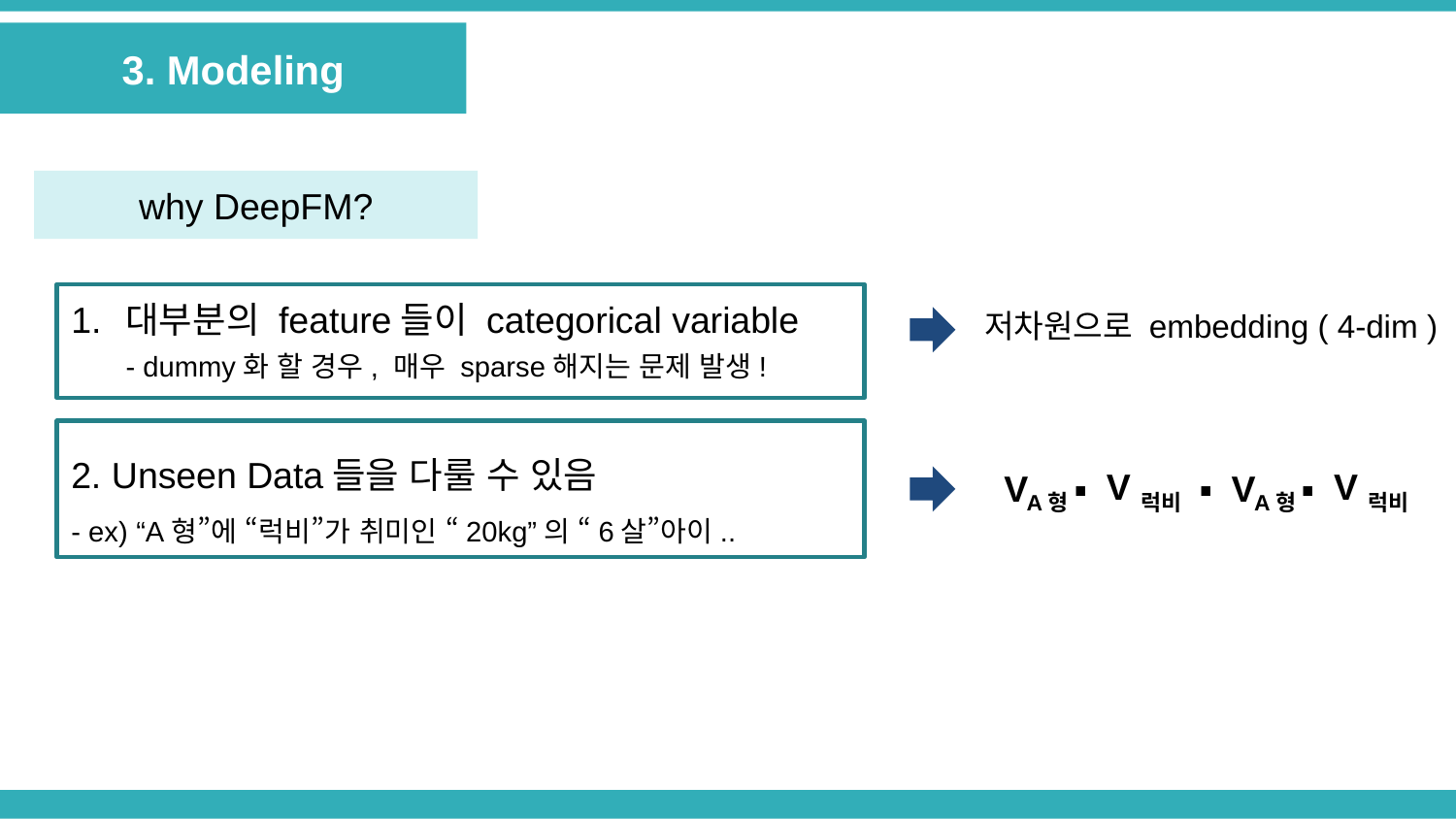

3. Modeling
why DeepFM?
대부분의 feature들이 categorical variable
- dummy화 할 경우, 매우 sparse해지는 문제 발생!
저차원으로 embedding ( 4-dim )

2. Unseen Data들을 다룰 수 있음
- ex) “A형”에 “럭비”가 취미인 “20kg”의 “6살”아이..
.
.
.
V
V
V
V

A형
럭비
A형
럭비